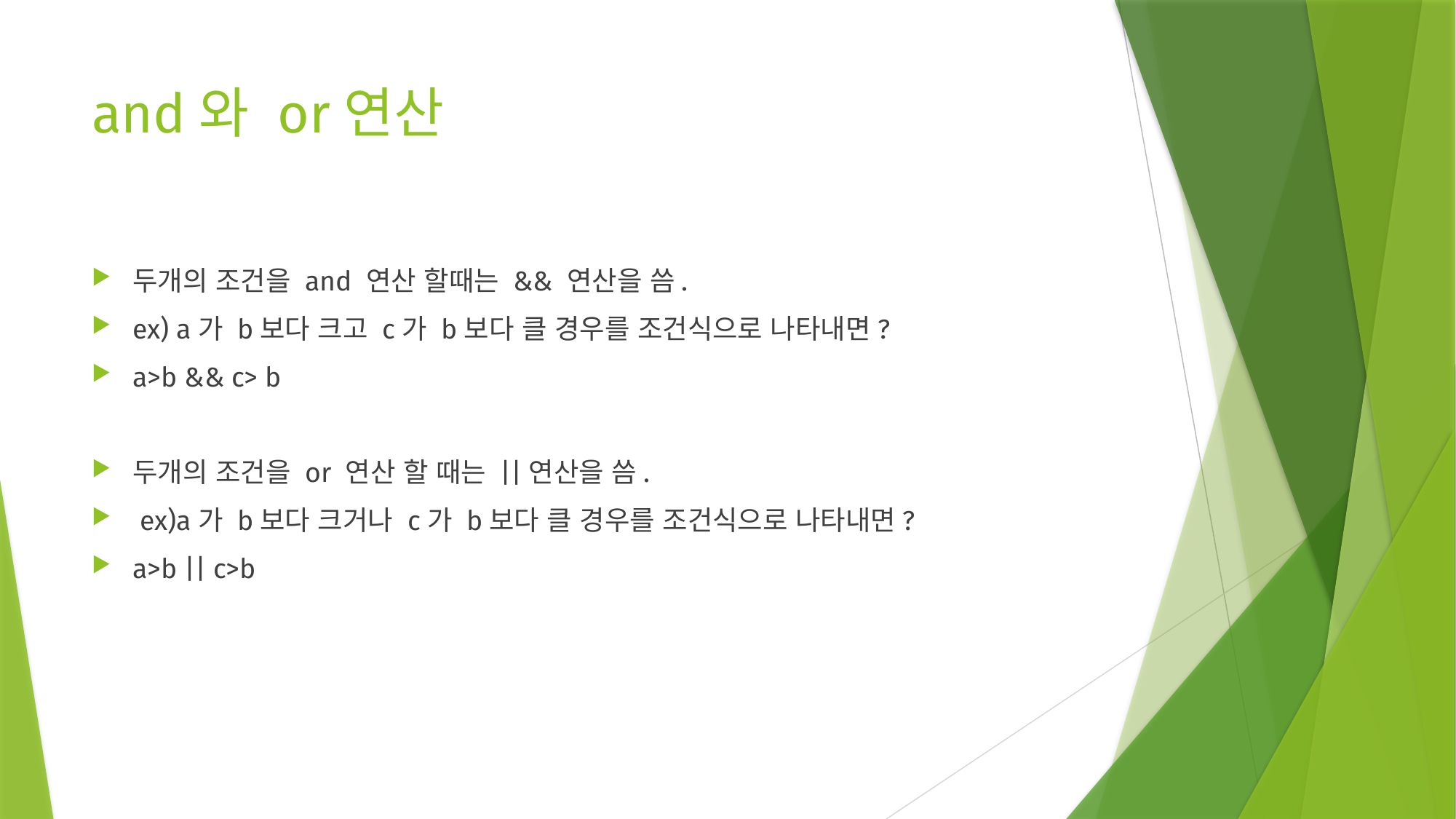

# and와 or연산
두개의 조건을 and 연산 할때는 && 연산을 씀.
ex) a가 b보다 크고 c가 b보다 클 경우를 조건식으로 나타내면?
a>b && c> b

두개의 조건을 or 연산 할 때는 ||연산을 씀.
 ex)a가 b보다 크거나 c가 b보다 클 경우를 조건식으로 나타내면?
a>b || c>b